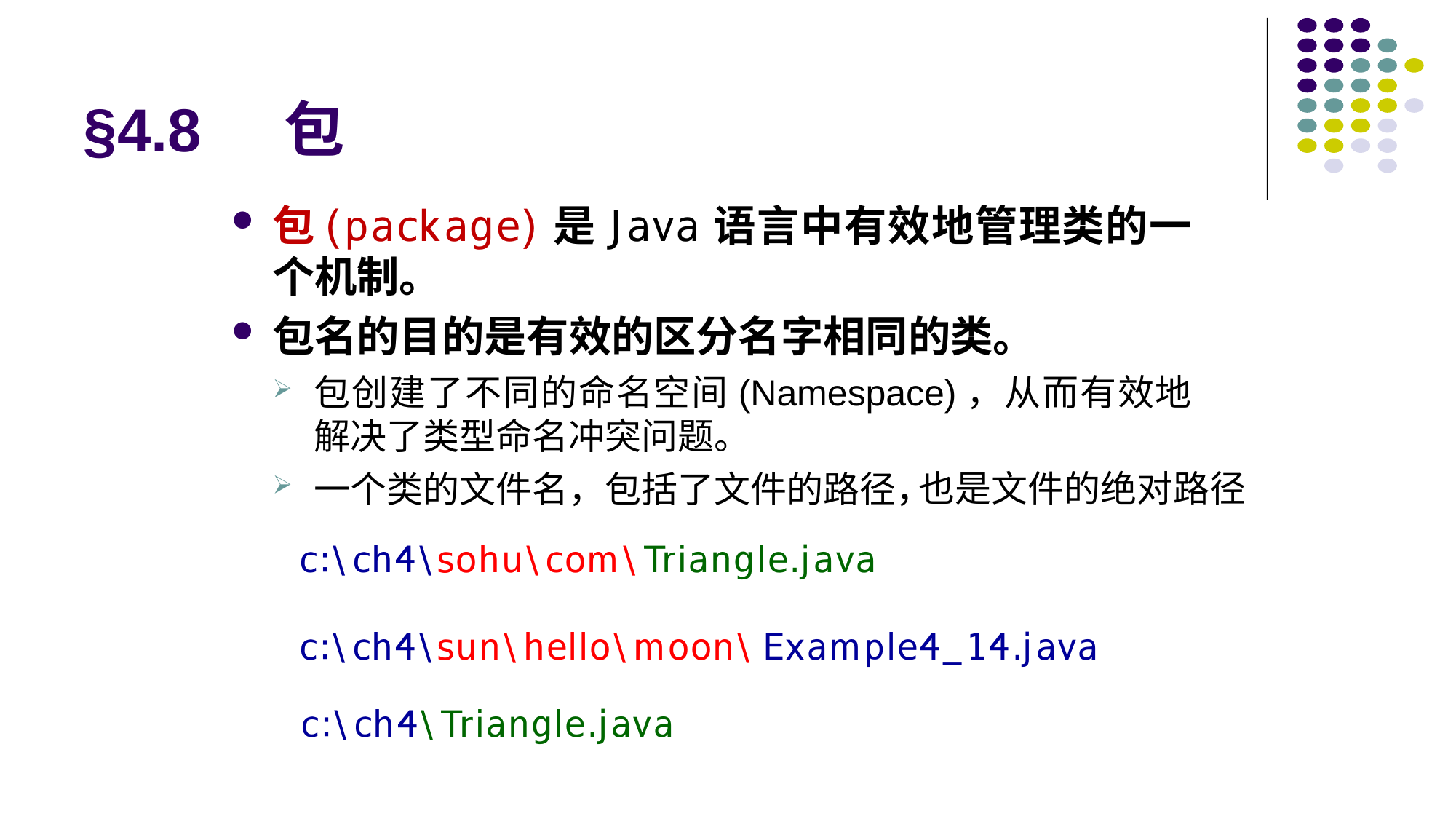

# §4.8    包
包(package)是Java语言中有效地管理类的一个机制。
包名的目的是有效的区分名字相同的类。
包创建了不同的命名空间(Namespace)，从而有效地解决了类型命名冲突问题。
一个类的文件名，包括了文件的路径，

也是文件的绝对路径
c:\ch4\

c:\ch4\

sohu\com\

sun\hello\moon\

Triangle.java

	 Example4_14.java

c:\ch4\Triangle.java

87